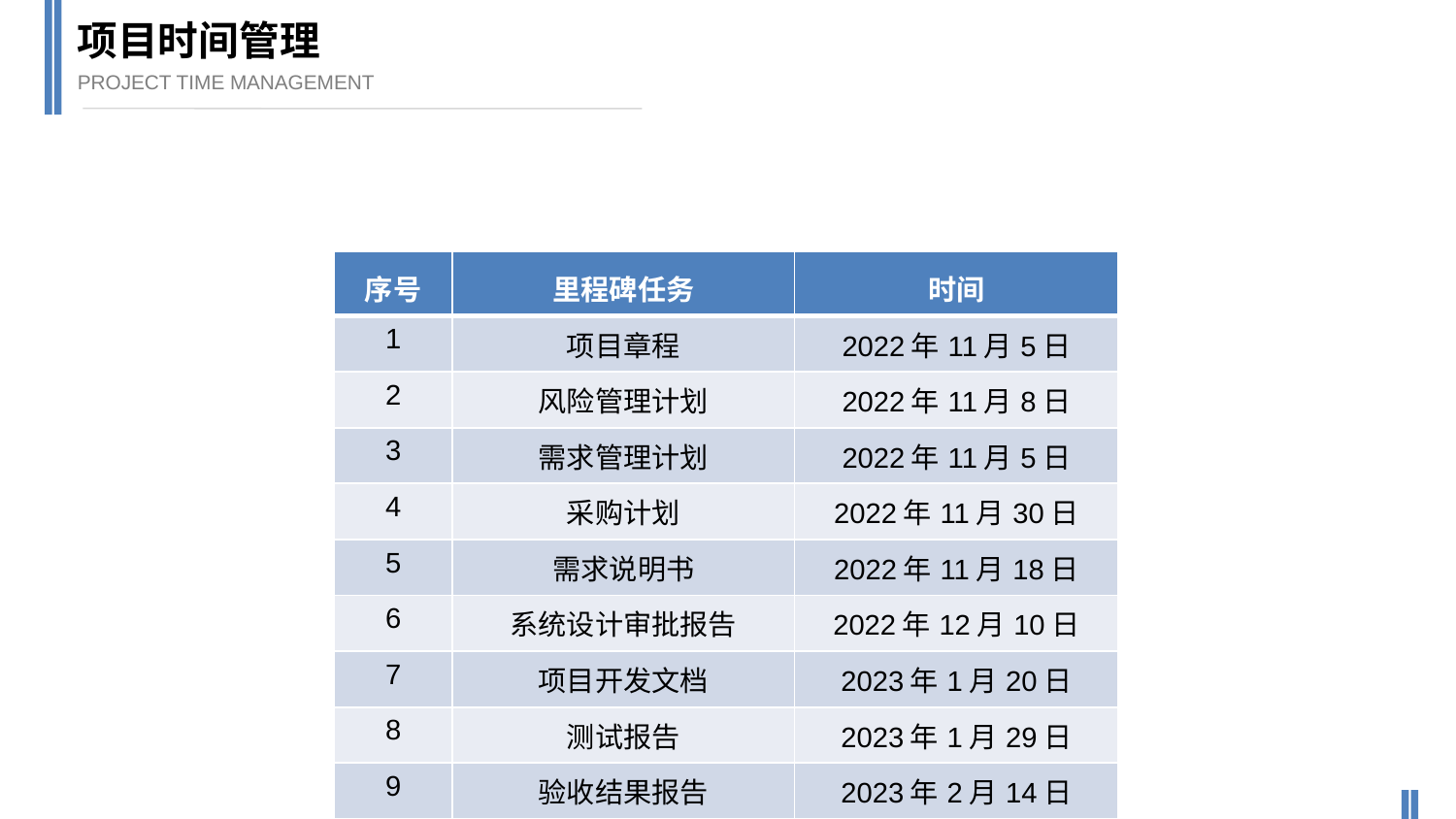

项目时间管理
PROJECT TIME MANAGEMENT
| 序号 | 里程碑任务 | 时间 |
| --- | --- | --- |
| 1 | 项目章程 | 2022年11月5日 |
| 2 | 风险管理计划 | 2022年11月8日 |
| 3 | 需求管理计划 | 2022年11月5日 |
| 4 | 采购计划 | 2022年11月30日 |
| 5 | 需求说明书 | 2022年11月18日 |
| 6 | 系统设计审批报告 | 2022年12月10日 |
| 7 | 项目开发文档 | 2023年1月20日 |
| 8 | 测试报告 | 2023年1月29日 |
| 9 | 验收结果报告 | 2023年2月14日 |